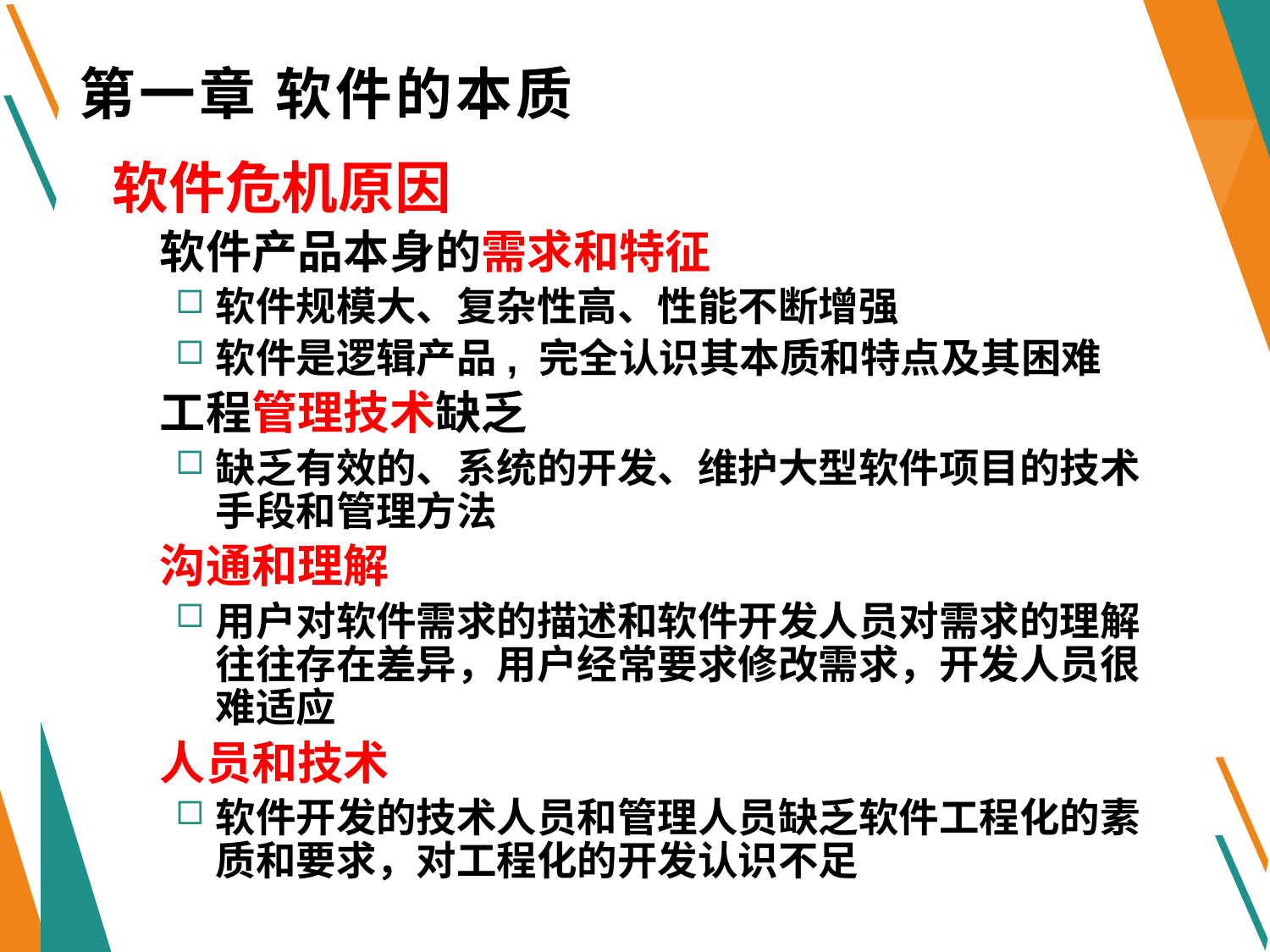

# 第一章 软件的本质
软件危机原因
软件产品本身的需求和特征
软件规模大、复杂性高、性能不断增强
软件是逻辑产品, 完全认识其本质和特点及其困难
工程管理技术缺乏
缺乏有效的、系统的开发、维护大型软件项目的技术手段和管理方法
沟通和理解
用户对软件需求的描述和软件开发人员对需求的理解往往存在差异，用户经常要求修改需求，开发人员很难适应
人员和技术
软件开发的技术人员和管理人员缺乏软件工程化的素质和要求，对工程化的开发认识不足